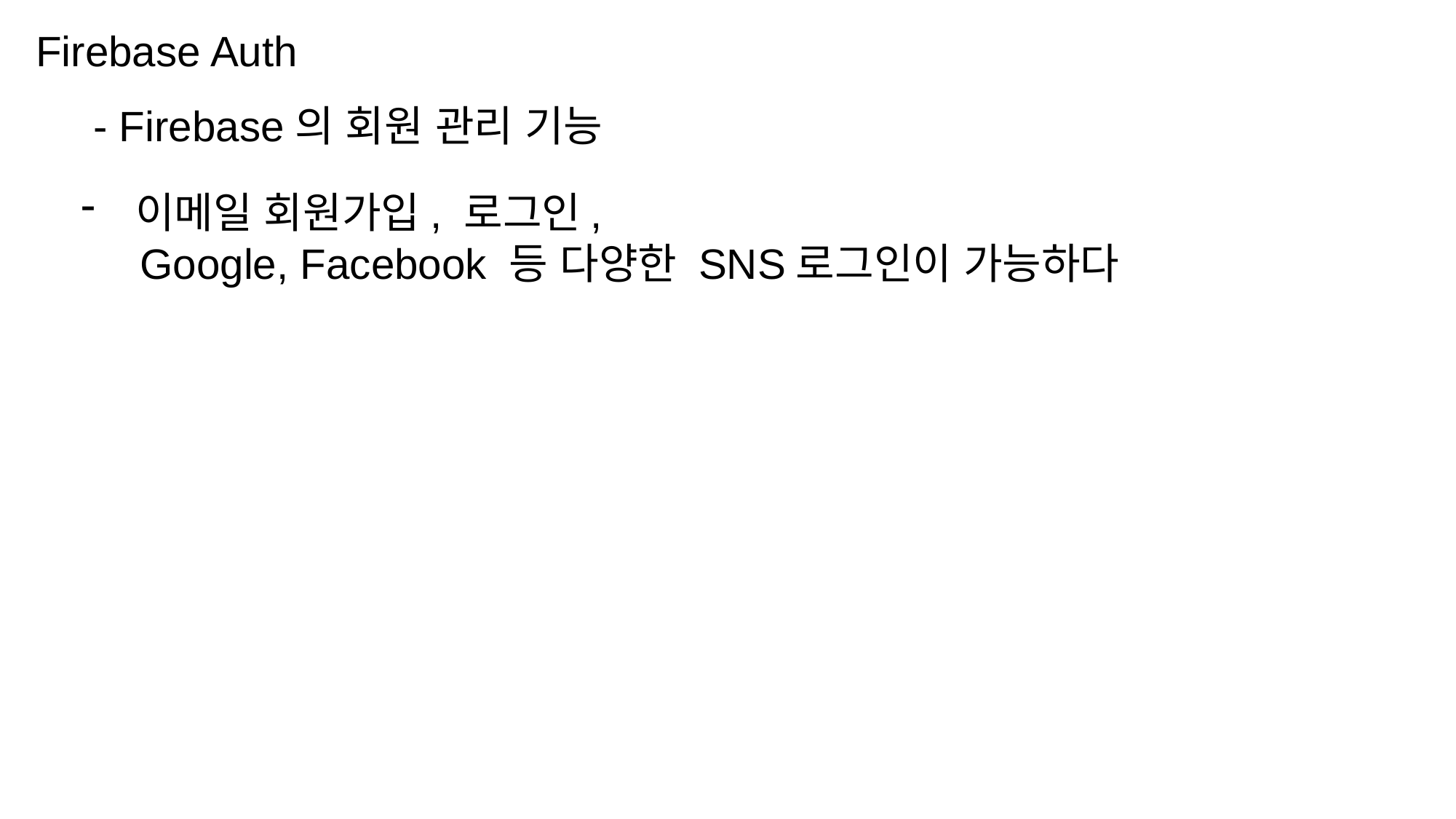

티머니 둥근바람 ExtraBold
Firebase Auth
티머니 둥근바람 Regular
- Firebase의 회원 관리 기능
이메일 회원가입, 로그인,
     Google, Facebook 등 다양한 SNS로그인이 가능하다

티머니 둥근바람 Regular